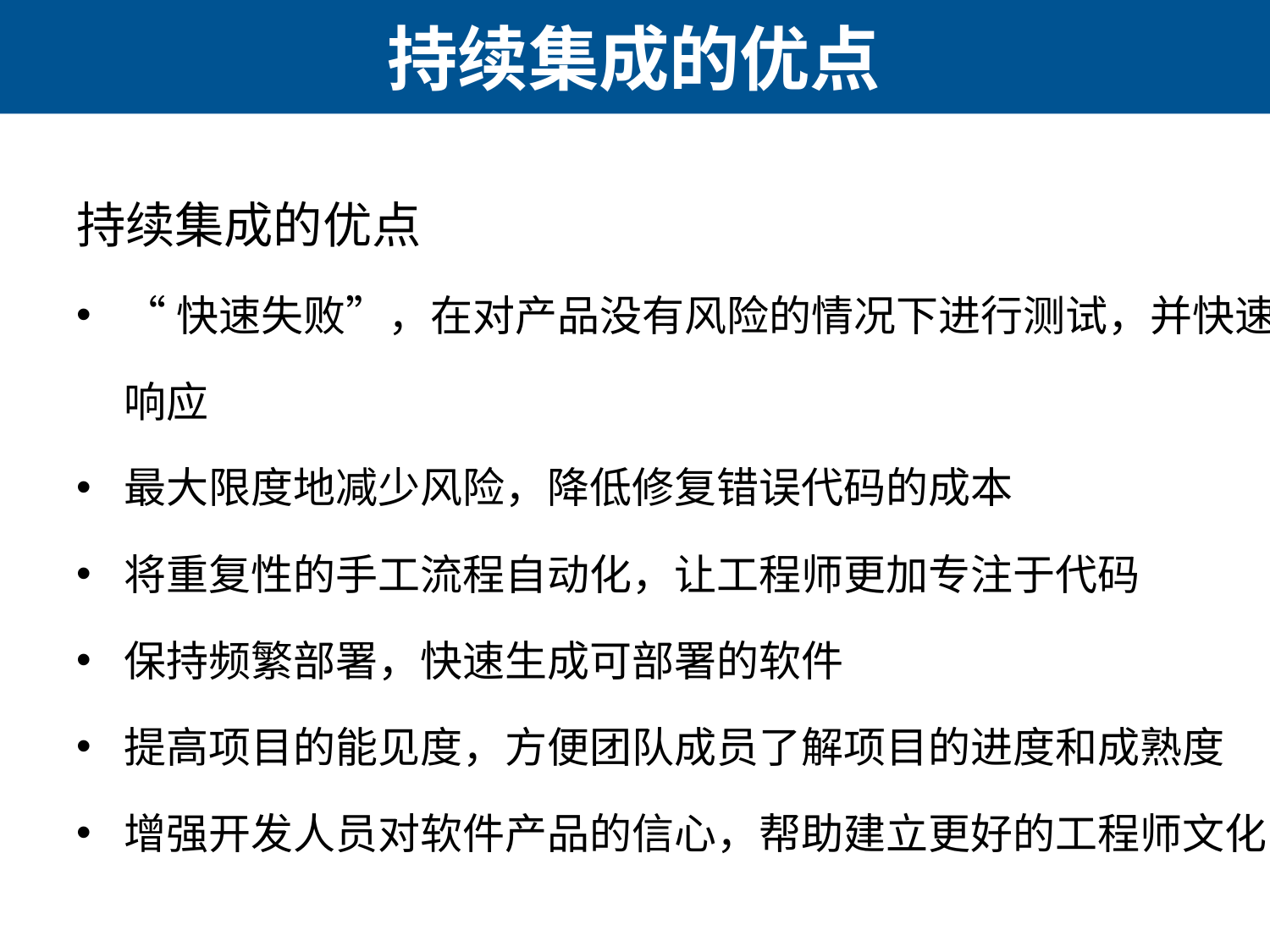

# 持续集成的优点
持续集成的优点
“快速失败”，在对产品没有风险的情况下进行测试，并快速响应
最大限度地减少风险，降低修复错误代码的成本
将重复性的手工流程自动化，让工程师更加专注于代码
保持频繁部署，快速生成可部署的软件
提高项目的能见度，方便团队成员了解项目的进度和成熟度
增强开发人员对软件产品的信心，帮助建立更好的工程师文化